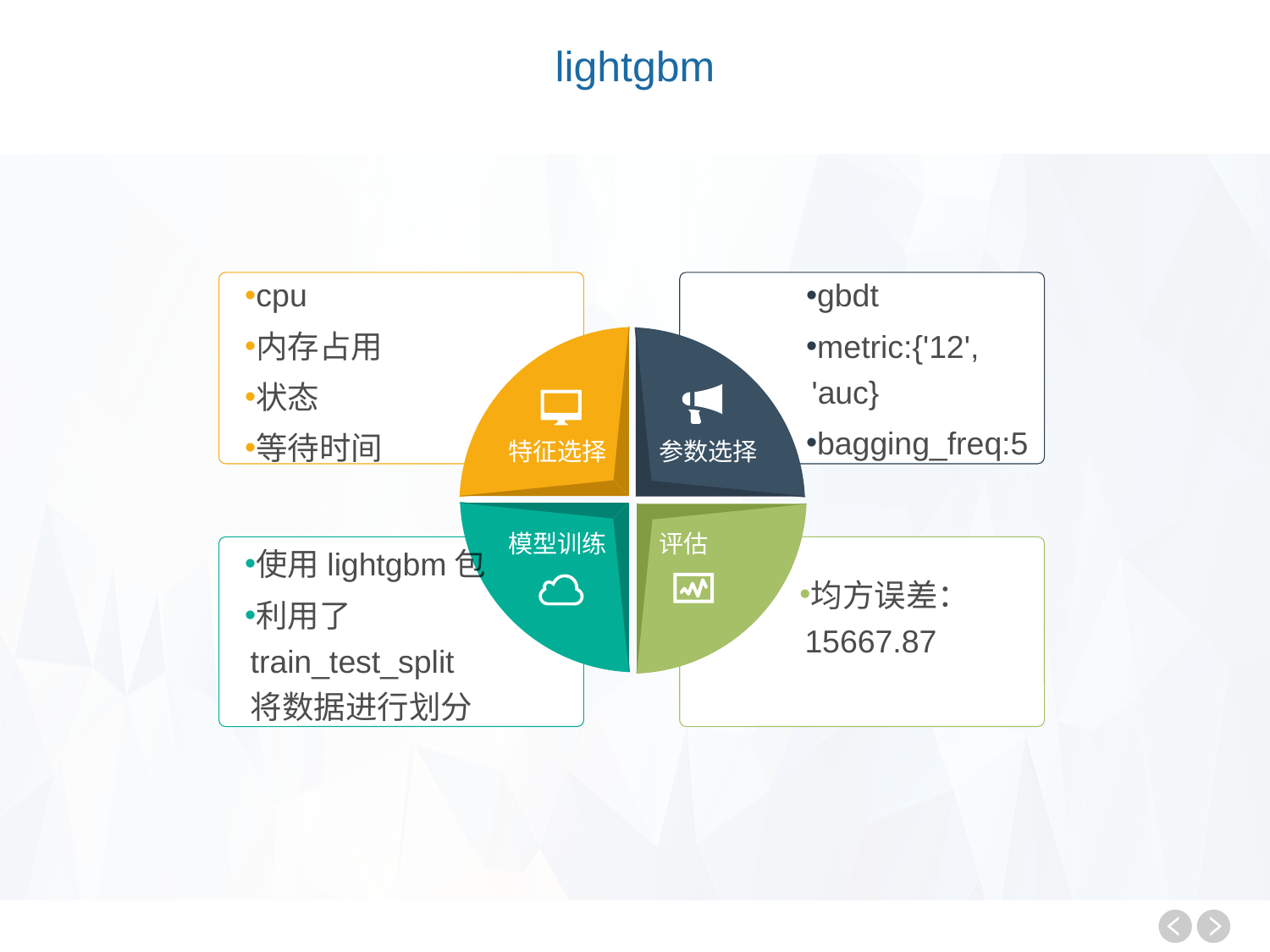

lightgbm

cpu
内存占用
状态
等待时间
gbdt
metric:{'12', 'auc}
bagging_freq:5

特征选择
参数选择

模型训练
评估

使用lightgbm包
利用了train_test_split将数据进行划分

均方误差：15667.87